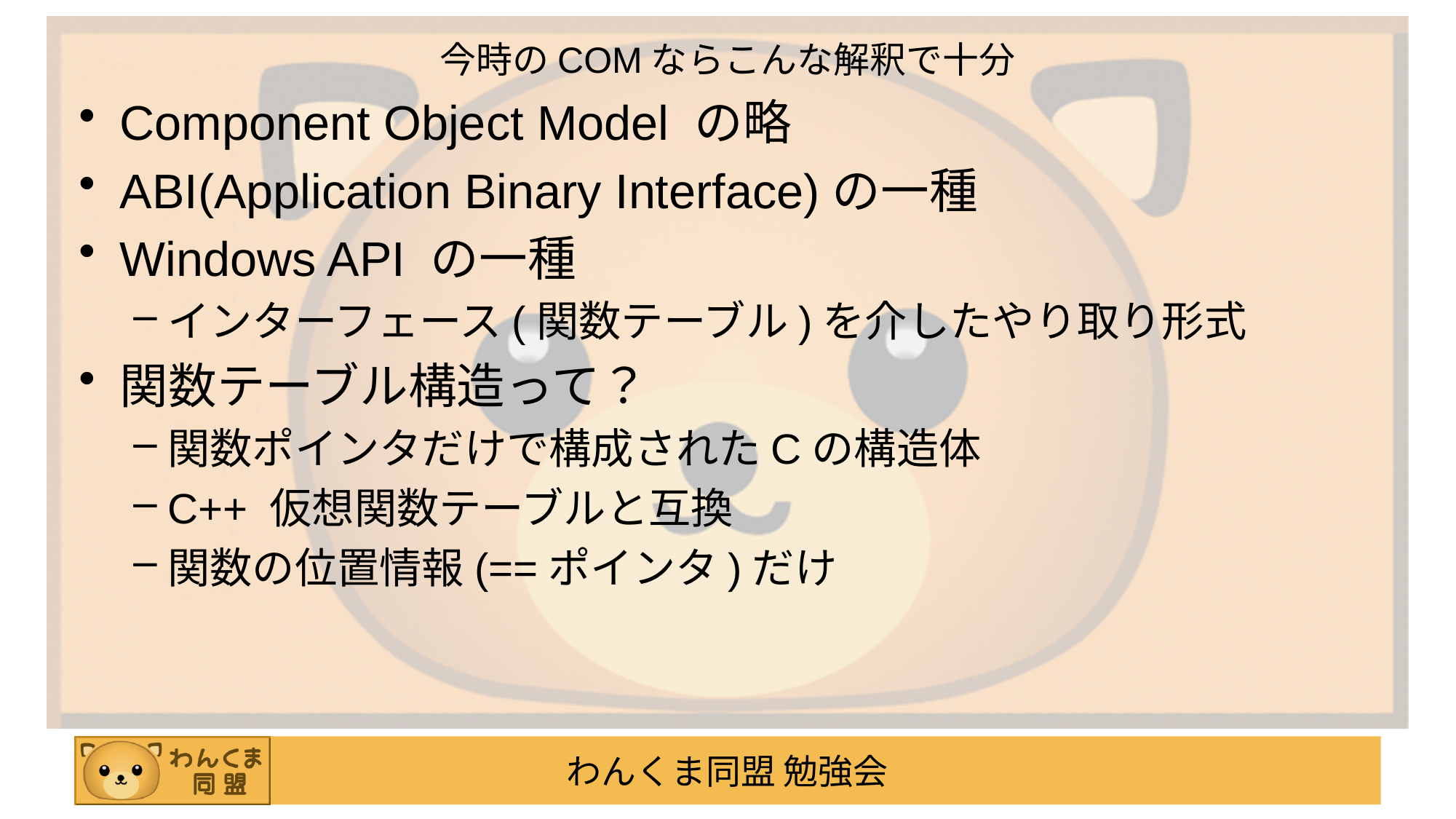

# 今時のCOMならこんな解釈で十分
Component Object Model の略
ABI(Application Binary Interface)の一種
Windows API の一種
インターフェース(関数テーブル)を介したやり取り形式
関数テーブル構造って？
関数ポインタだけで構成されたCの構造体
C++ 仮想関数テーブルと互換
関数の位置情報(==ポインタ)だけ